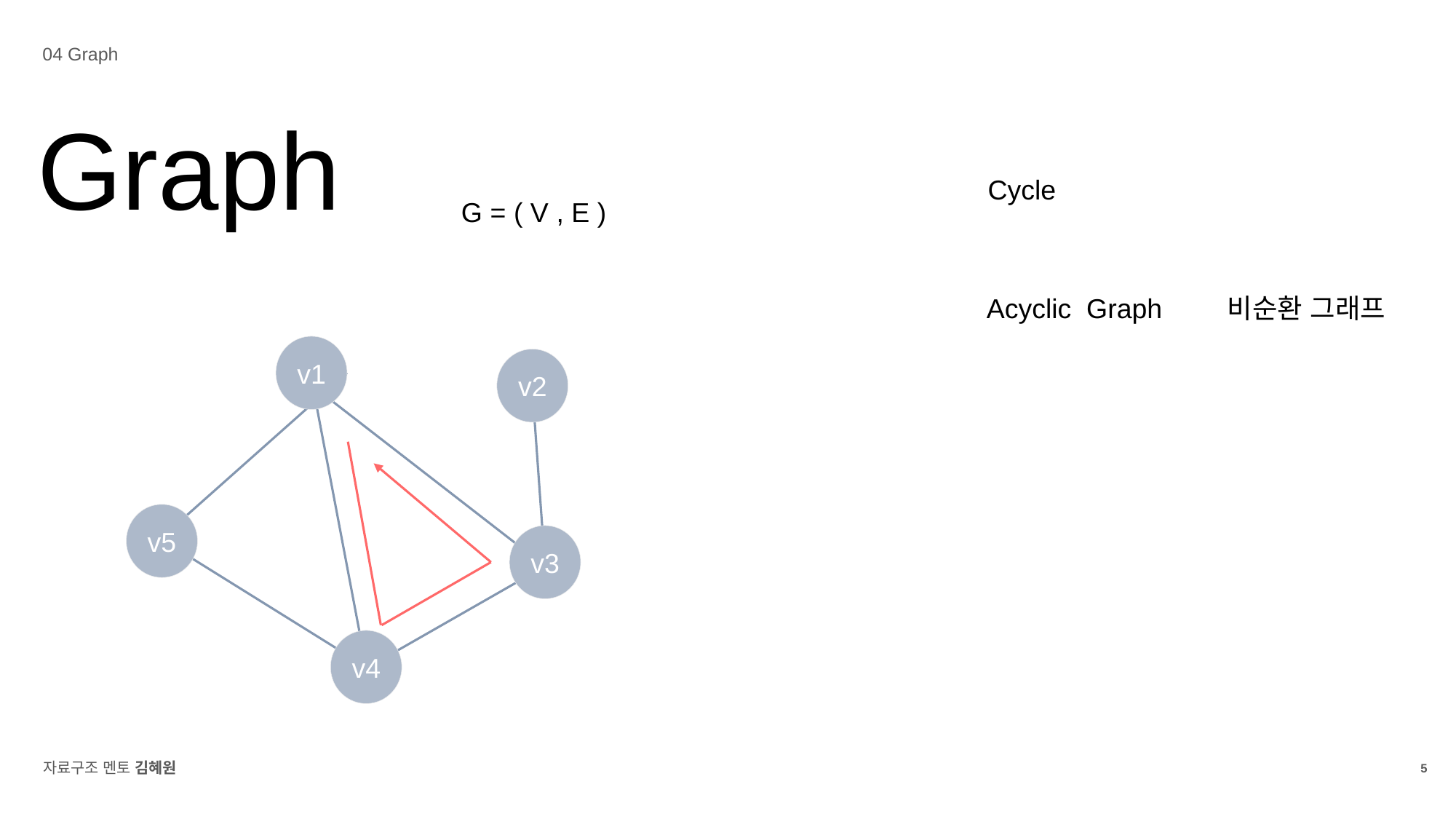

Graph
Cycle
G = ( V , E )
Acyclic  Graph
비순환 그래프
v1
v2
v5
v3
v4